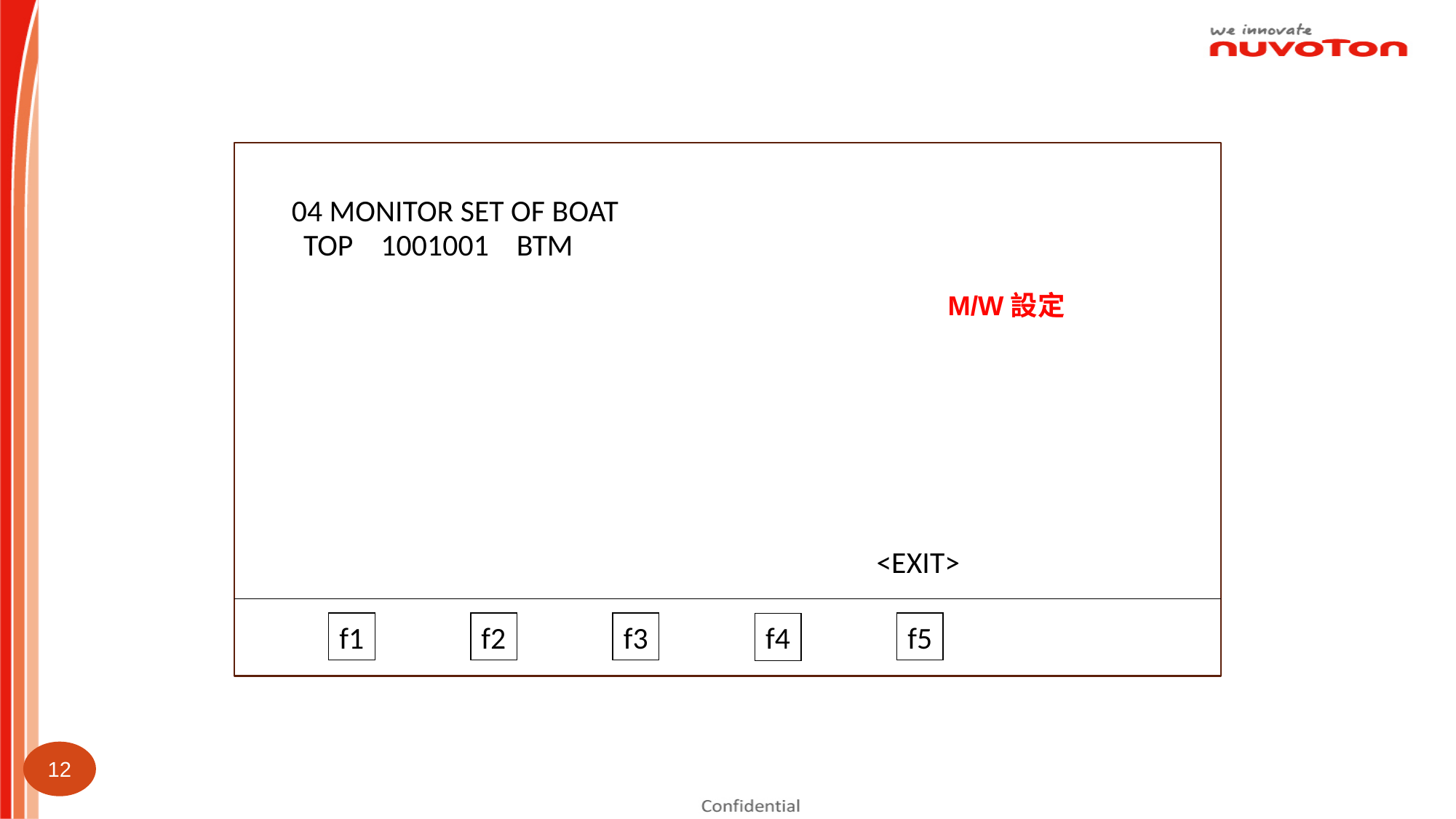

04 MONITOR SET OF BOAT
TOP    1001001    BTM
M/W設定
<EXIT>
f1
f2
f3
f5
f4
12